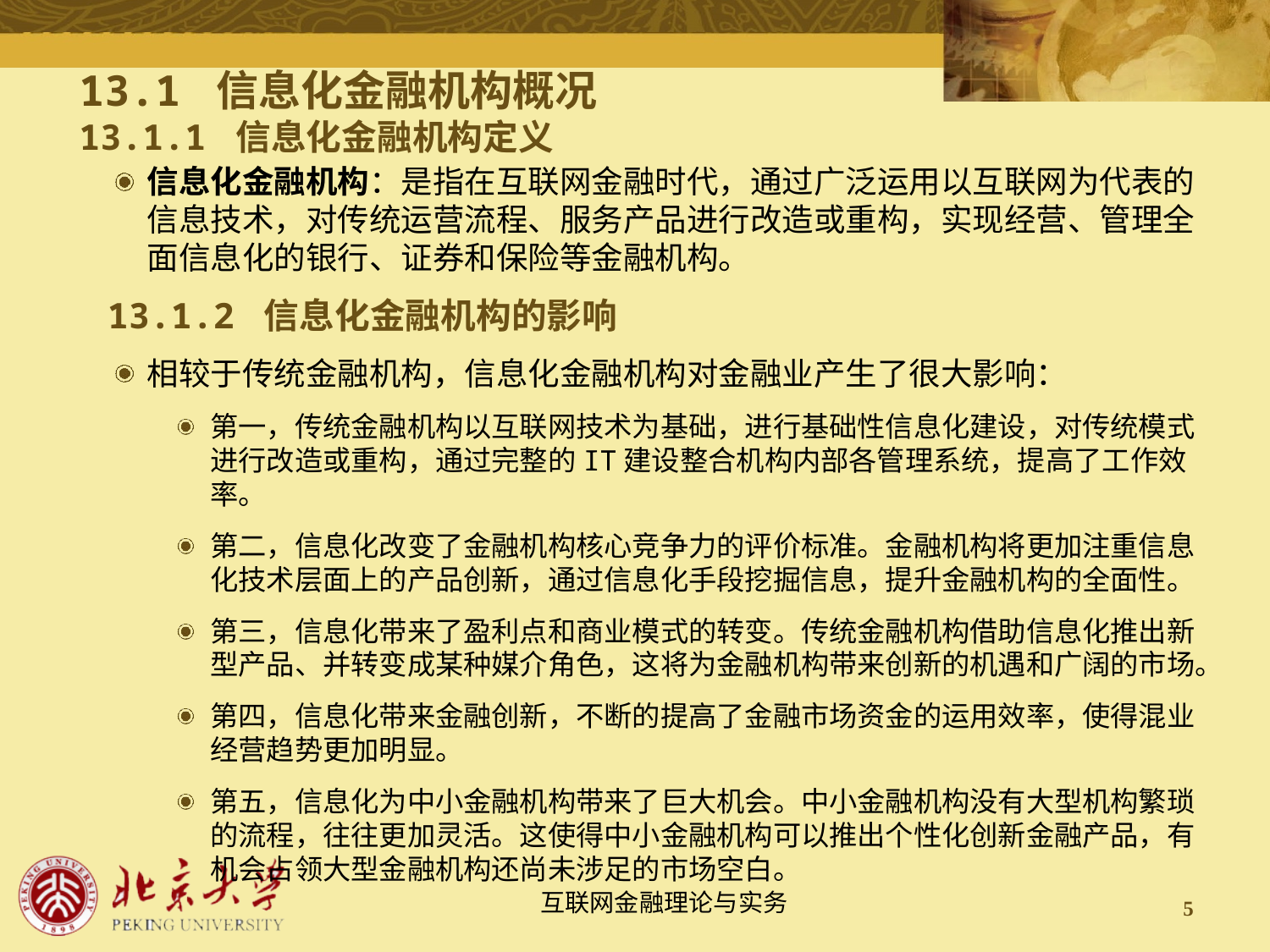

# 13.1 信息化金融机构概况 13.1.1 信息化金融机构定义
信息化金融机构：是指在互联网金融时代，通过广泛运用以互联网为代表的信息技术，对传统运营流程、服务产品进行改造或重构，实现经营、管理全面信息化的银行、证券和保险等金融机构。
13.1.2 信息化金融机构的影响
相较于传统金融机构，信息化金融机构对金融业产生了很大影响：
第一，传统金融机构以互联网技术为基础，进行基础性信息化建设，对传统模式进行改造或重构，通过完整的IT建设整合机构内部各管理系统，提高了工作效率。
第二，信息化改变了金融机构核心竞争力的评价标准。金融机构将更加注重信息化技术层面上的产品创新，通过信息化手段挖掘信息，提升金融机构的全面性。
第三，信息化带来了盈利点和商业模式的转变。传统金融机构借助信息化推出新型产品、并转变成某种媒介角色，这将为金融机构带来创新的机遇和广阔的市场。
第四，信息化带来金融创新，不断的提高了金融市场资金的运用效率，使得混业经营趋势更加明显。
第五，信息化为中小金融机构带来了巨大机会。中小金融机构没有大型机构繁琐的流程，往往更加灵活。这使得中小金融机构可以推出个性化创新金融产品，有机会占领大型金融机构还尚未涉足的市场空白。
5